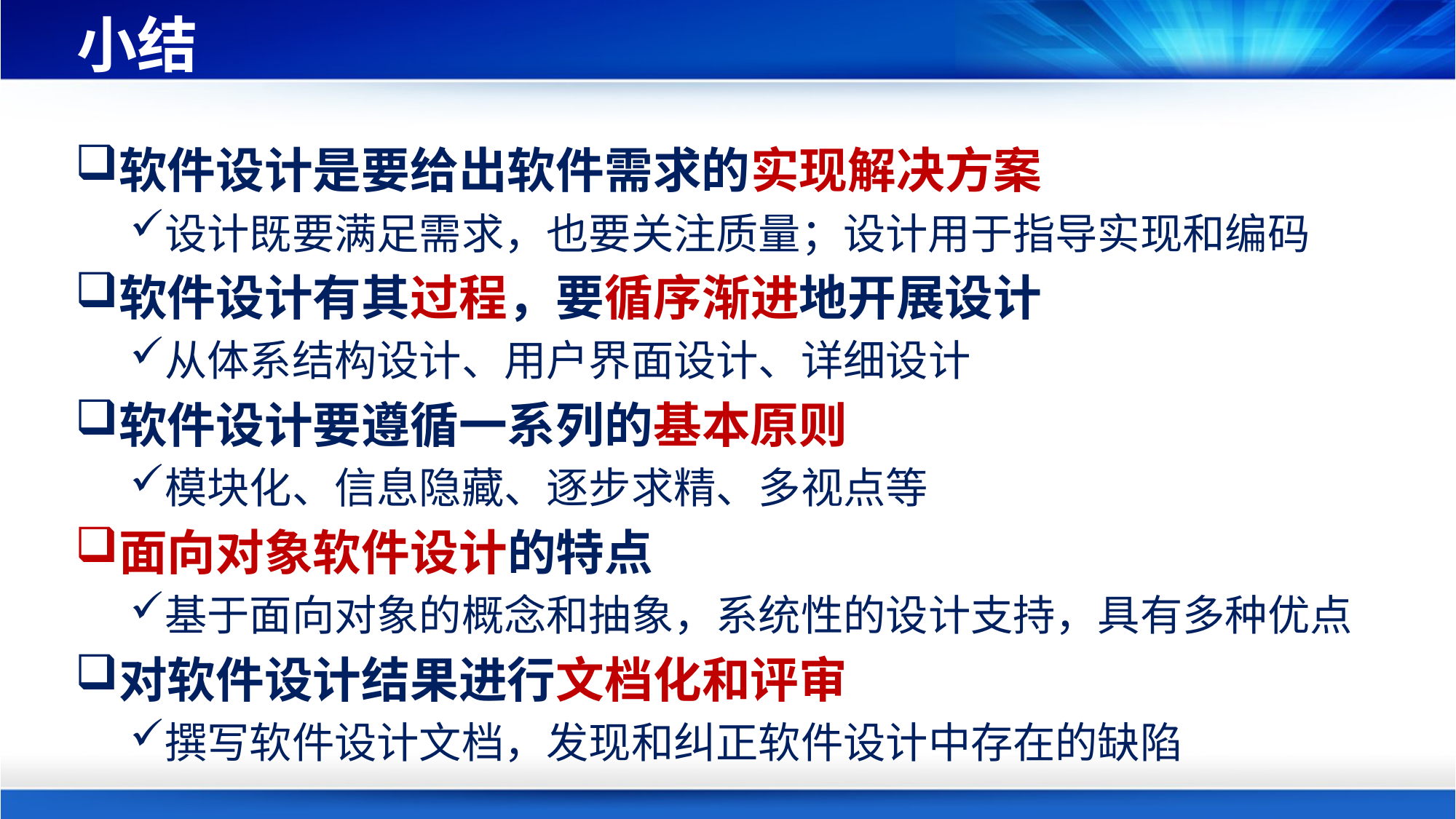

# 小结
软件设计是要给出软件需求的实现解决方案
设计既要满足需求，也要关注质量；设计用于指导实现和编码
软件设计有其过程，要循序渐进地开展设计
从体系结构设计、用户界面设计、详细设计
软件设计要遵循一系列的基本原则
模块化、信息隐藏、逐步求精、多视点等
面向对象软件设计的特点
基于面向对象的概念和抽象，系统性的设计支持，具有多种优点
对软件设计结果进行文档化和评审
撰写软件设计文档，发现和纠正软件设计中存在的缺陷